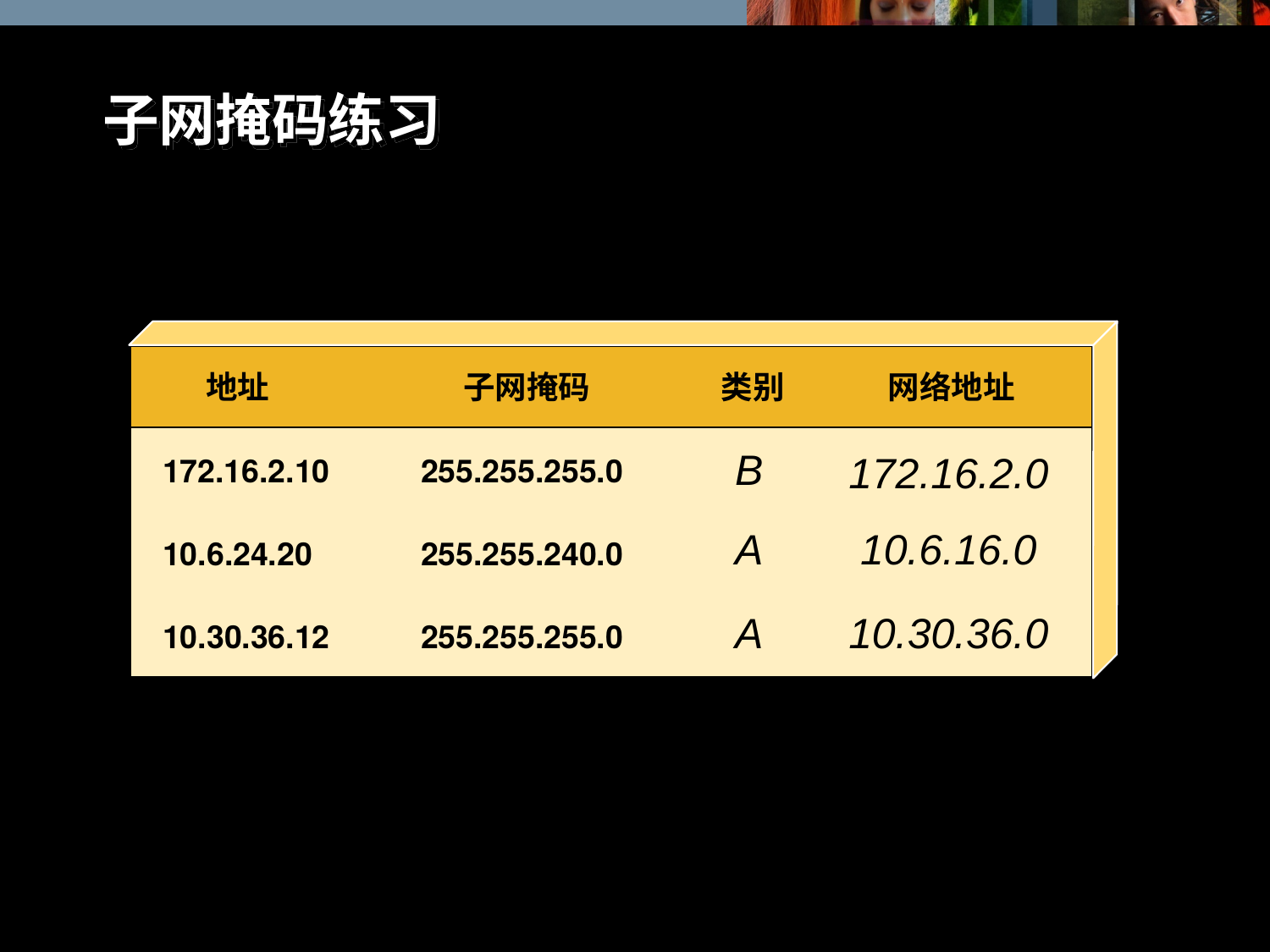

# 子网掩码练习

地址
子网掩码
类别
网络地址
B
172.16.2.0
172.16.2.10
255.255.255.0
A
10.6.16.0
10.6.24.20
255.255.240.0
A
10.30.36.0
10.30.36.12
255.255.255.0